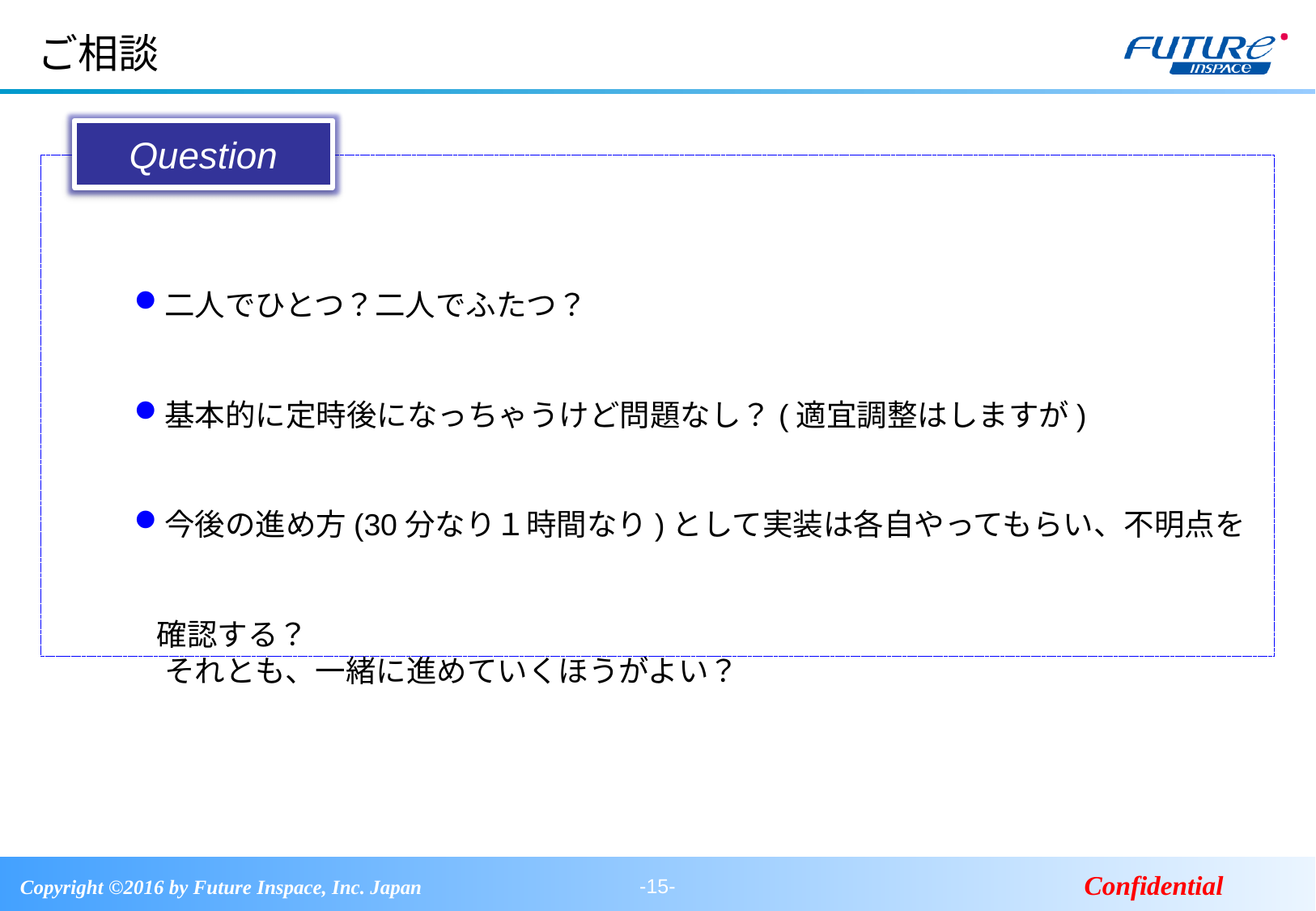

# ご相談
Question

二人でひとつ？二人でふたつ？
基本的に定時後になっちゃうけど問題なし？(適宜調整はしますが)
今後の進め方(30分なり１時間なり)として実装は各自やってもらい、不明点を確認する？
　それとも、一緒に進めていくほうがよい？
-15-